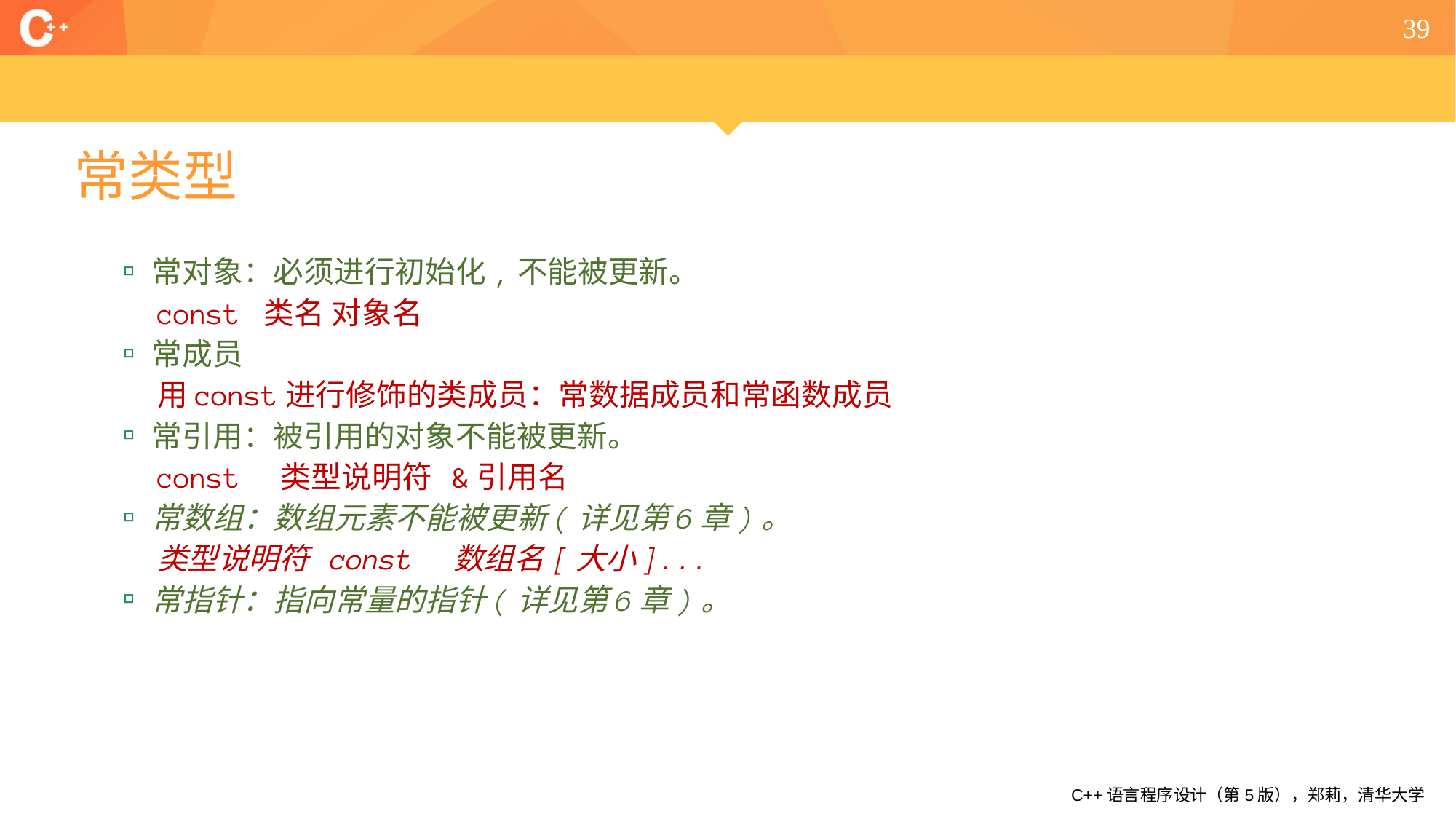

39
# 常类型
常对象：必须进行初始化,不能被更新。
const 类名 对象名
常成员
用const进行修饰的类成员：常数据成员和常函数成员
常引用：被引用的对象不能被更新。
const  类型说明符  &引用名
常数组：数组元素不能被更新(详见第6章)。
类型说明符  const  数组名[大小]...
常指针：指向常量的指针(详见第6章)。